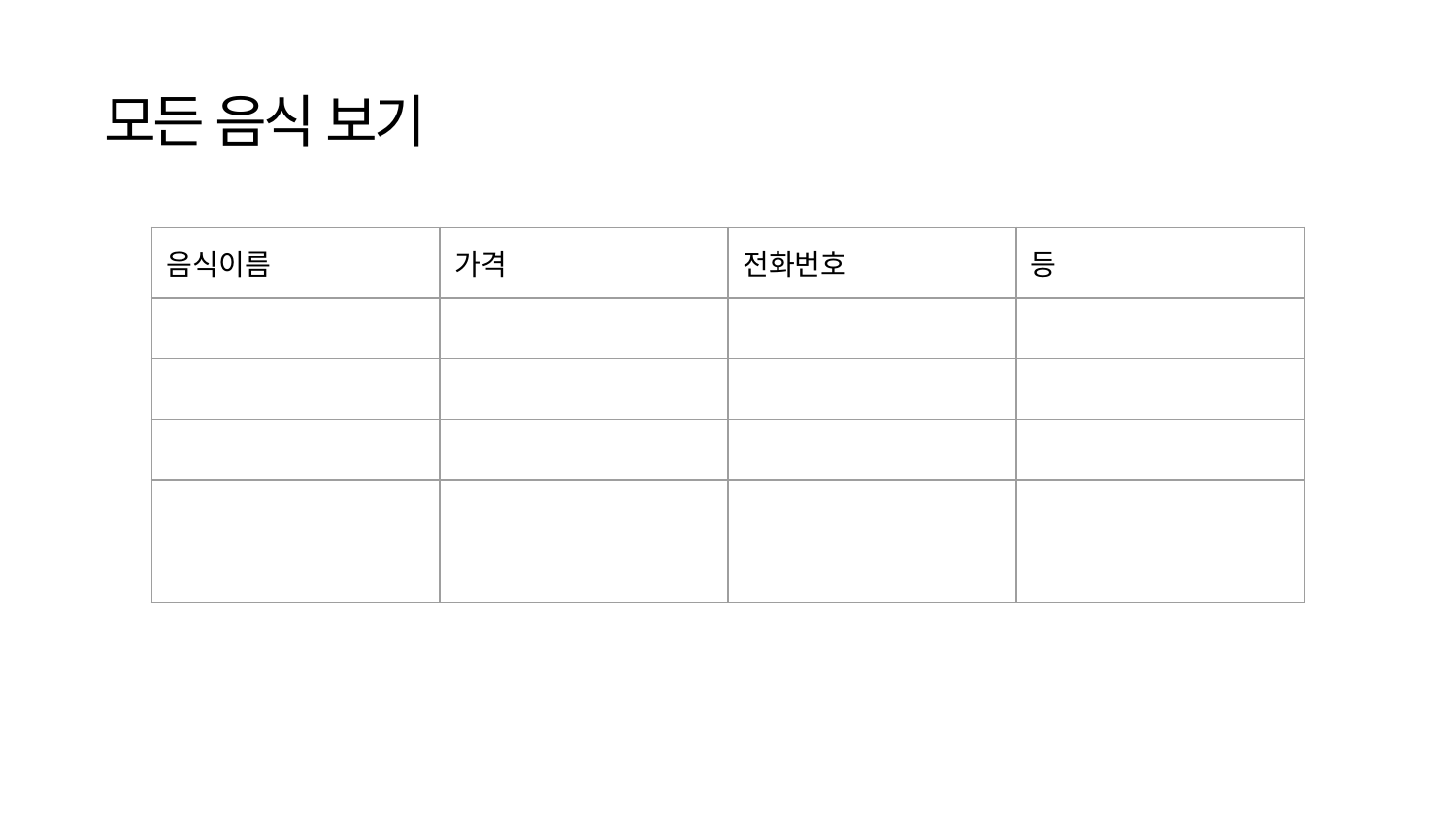

# 모든 음식 보기
| 음식이름 | 가격 | 전화번호 | 등 |
| --- | --- | --- | --- |
|  |  |  |  |
|  |  |  |  |
|  |  |  |  |
|  |  |  |  |
|  |  |  |  |